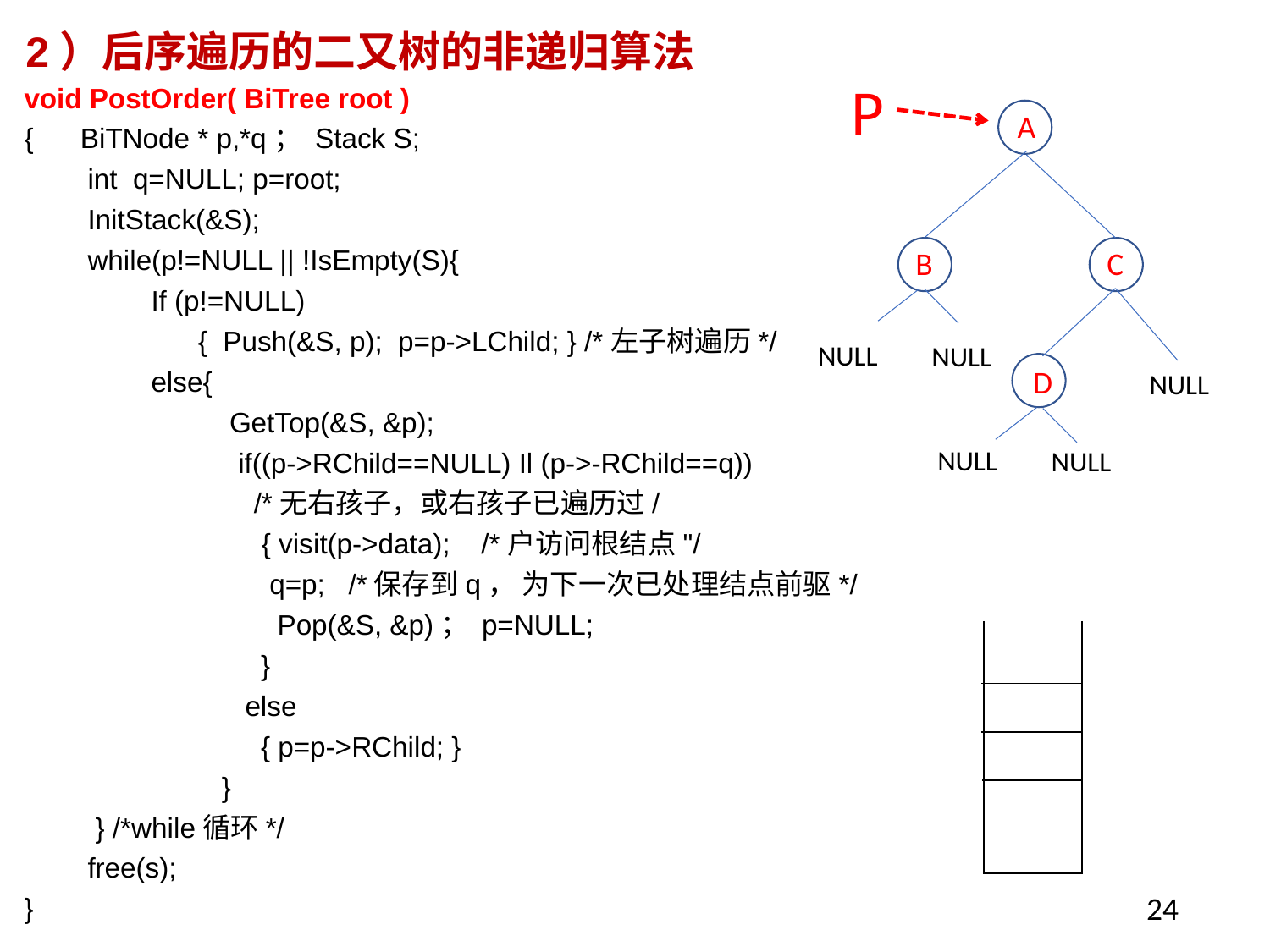

2）后序遍历的二又树的非递归算法
P
void PostOrder( BiTree root )
{      BiTNode * p,*q； Stack S;
int  q=NULL; p=root;
InitStack(&S);
while(p!=NULL || !IsEmpty(S){
If (p!=NULL)
      {  Push(&S, p);  p=p->LChild; } /*左子树遍历*/
else{
          GetTop(&S, &p);
   if((p->RChild==NULL) Il (p->-RChild==q))
     /*无右孩子，或右孩子已遍历过/
      { visit(p->data);    /*户访问根结点"/
       q=p;   /*保存到q， 为下一次已处理结点前驱*/
        Pop(&S, &p)； p=NULL;
              }
            else
              { p=p->RChild; }
         }
 } /*while循环*/
free(s);
}

A

B

C
NULL
NULL

D
NULL
NULL
NULL
|  |
| --- |
24